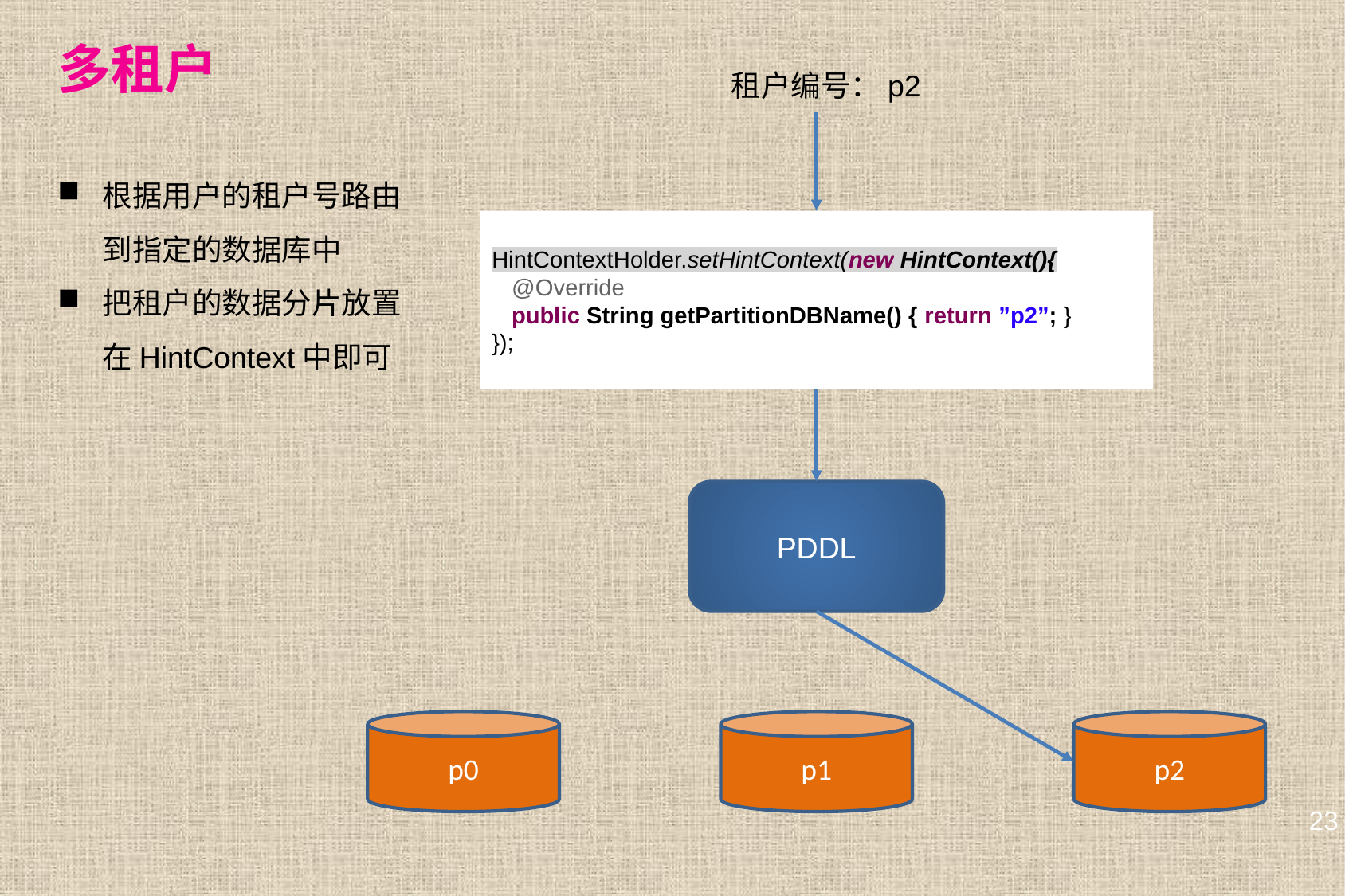

# 多租户
租户编号：p2
根据用户的租户号路由到指定的数据库中
把租户的数据分片放置在HintContext中即可

HintContextHolder.setHintContext(new HintContext(){
   @Override
   public String getPartitionDBName() { return ”p2”; }
});

PDDL
p1
p2
p0